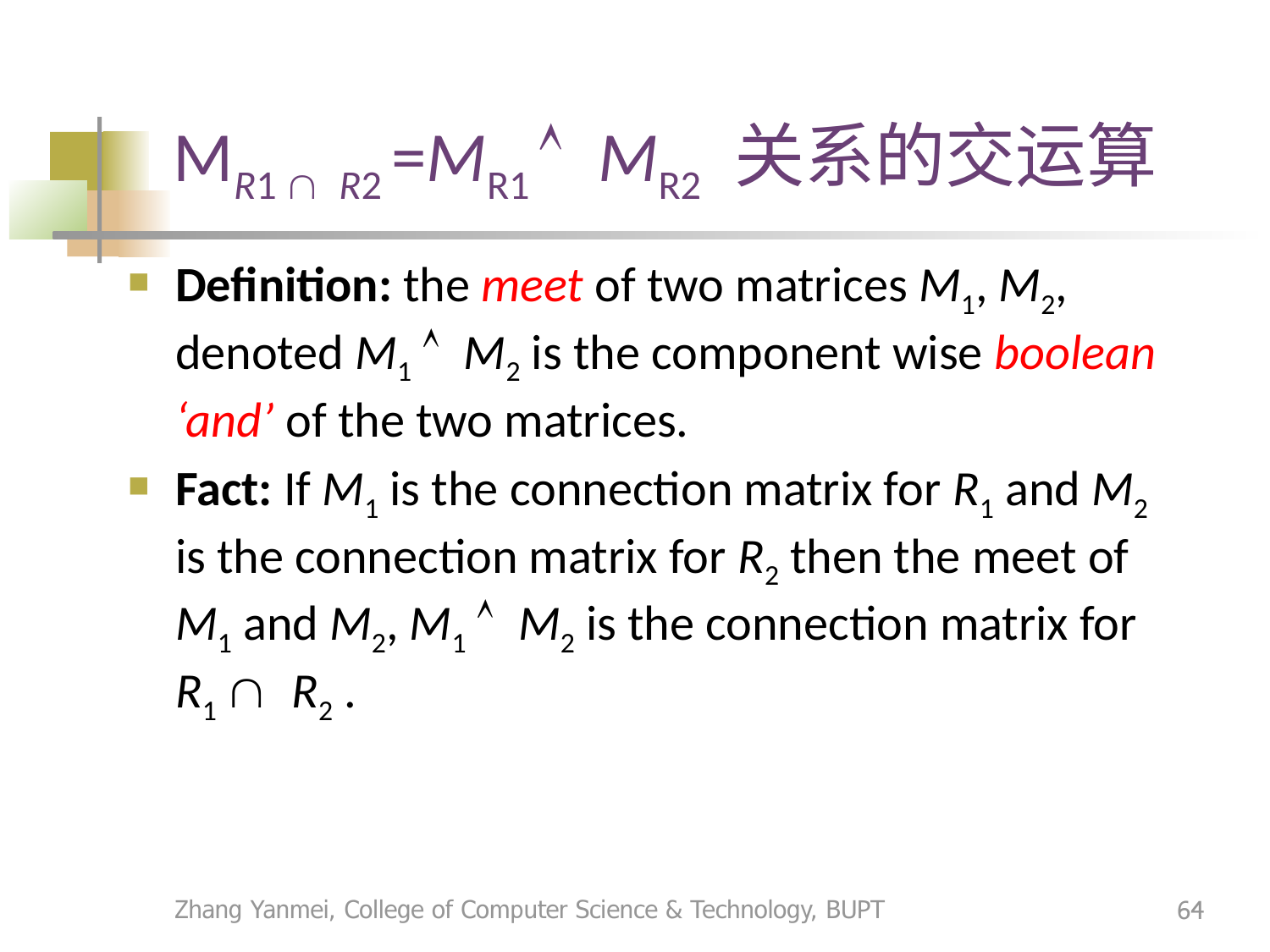

# MR1 ∩ R2 =MR1 ∧ MR2 关系的交运算
Definition: the meet of two matrices M1, M2, denoted M1 ∧ M2 is the component wise boolean ‘and’ of the two matrices.
Fact: If M1 is the connection matrix for R1 and M2 is the connection matrix for R2 then the meet of M1 and M2, M1 ∧ M2 is the connection matrix for R1 ∩ R2 .
Zhang Yanmei, College of Computer Science & Technology, BUPT
64